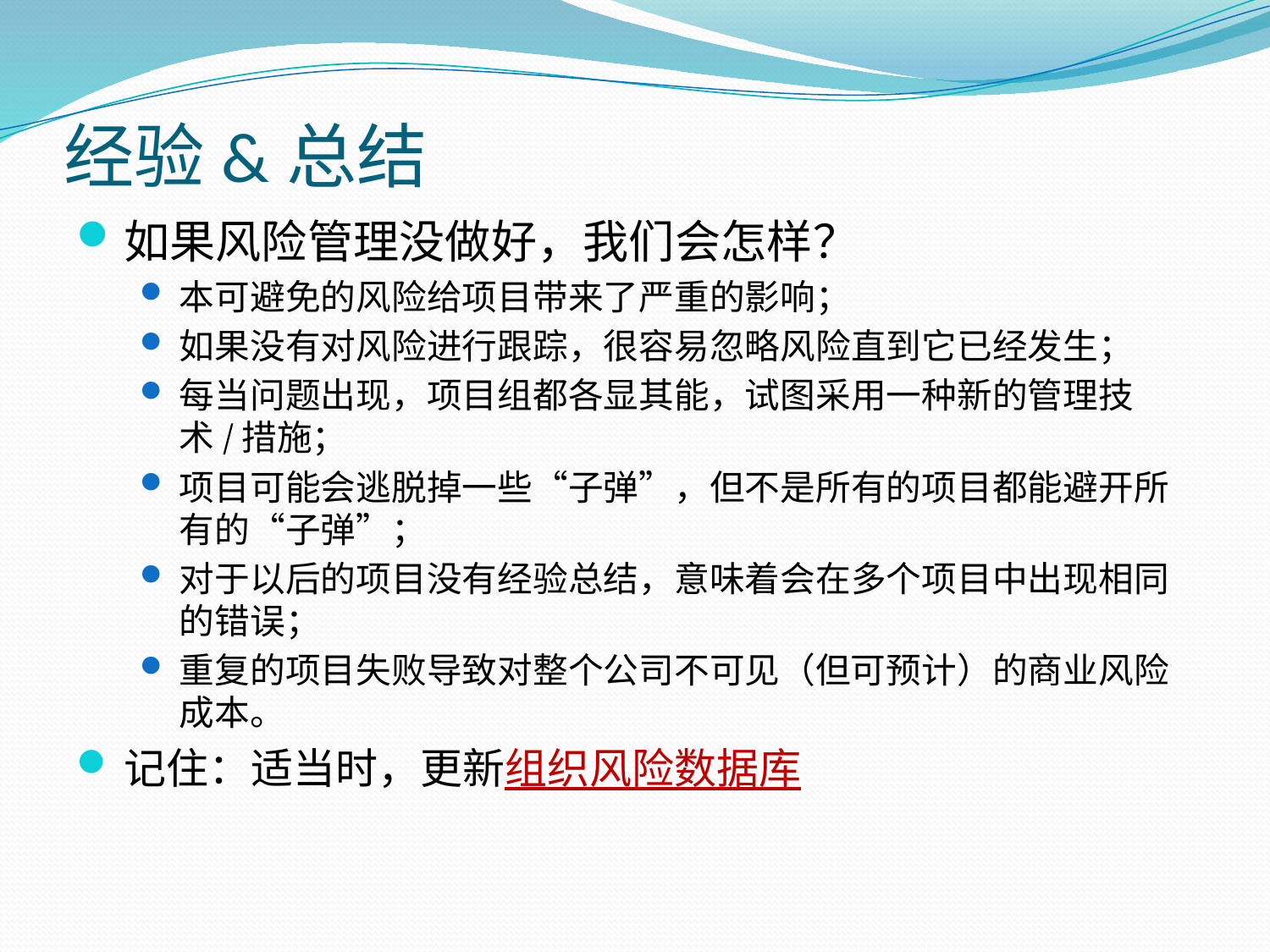

# 经验&总结
如果风险管理没做好，我们会怎样？
本可避免的风险给项目带来了严重的影响；
如果没有对风险进行跟踪，很容易忽略风险直到它已经发生；
每当问题出现，项目组都各显其能，试图采用一种新的管理技术/措施；
项目可能会逃脱掉一些“子弹”，但不是所有的项目都能避开所有的“子弹”；
对于以后的项目没有经验总结，意味着会在多个项目中出现相同的错误；
重复的项目失败导致对整个公司不可见（但可预计）的商业风险成本。
记住：适当时，更新组织风险数据库